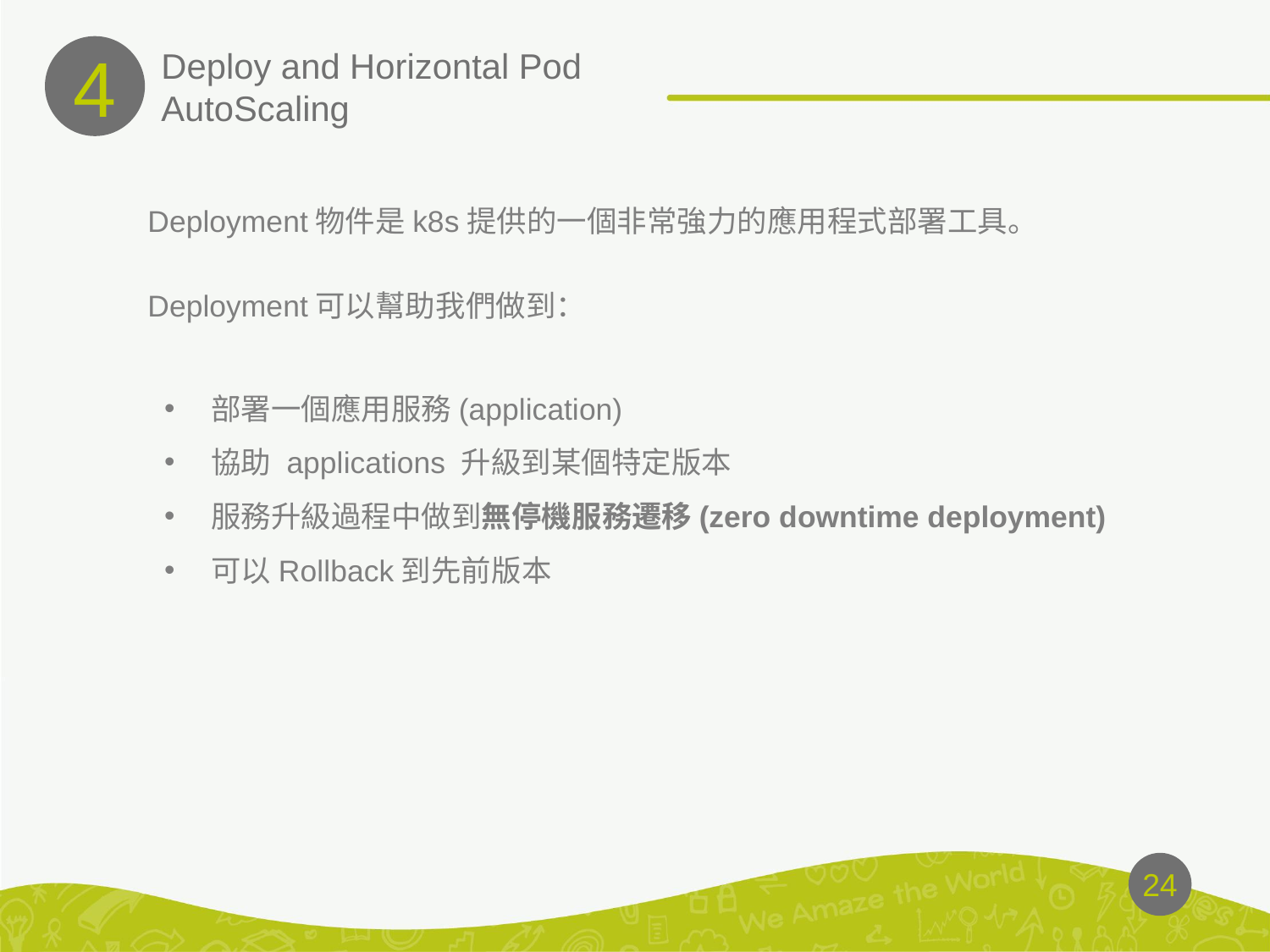

4
# Deploy and Horizontal Pod AutoScaling
Deployment物件是k8s提供的一個非常強力的應用程式部署工具。

Deployment可以幫助我們做到：

部署一個應用服務(application)
協助 applications 升級到某個特定版本
服務升級過程中做到無停機服務遷移(zero downtime deployment)
可以Rollback到先前版本

24